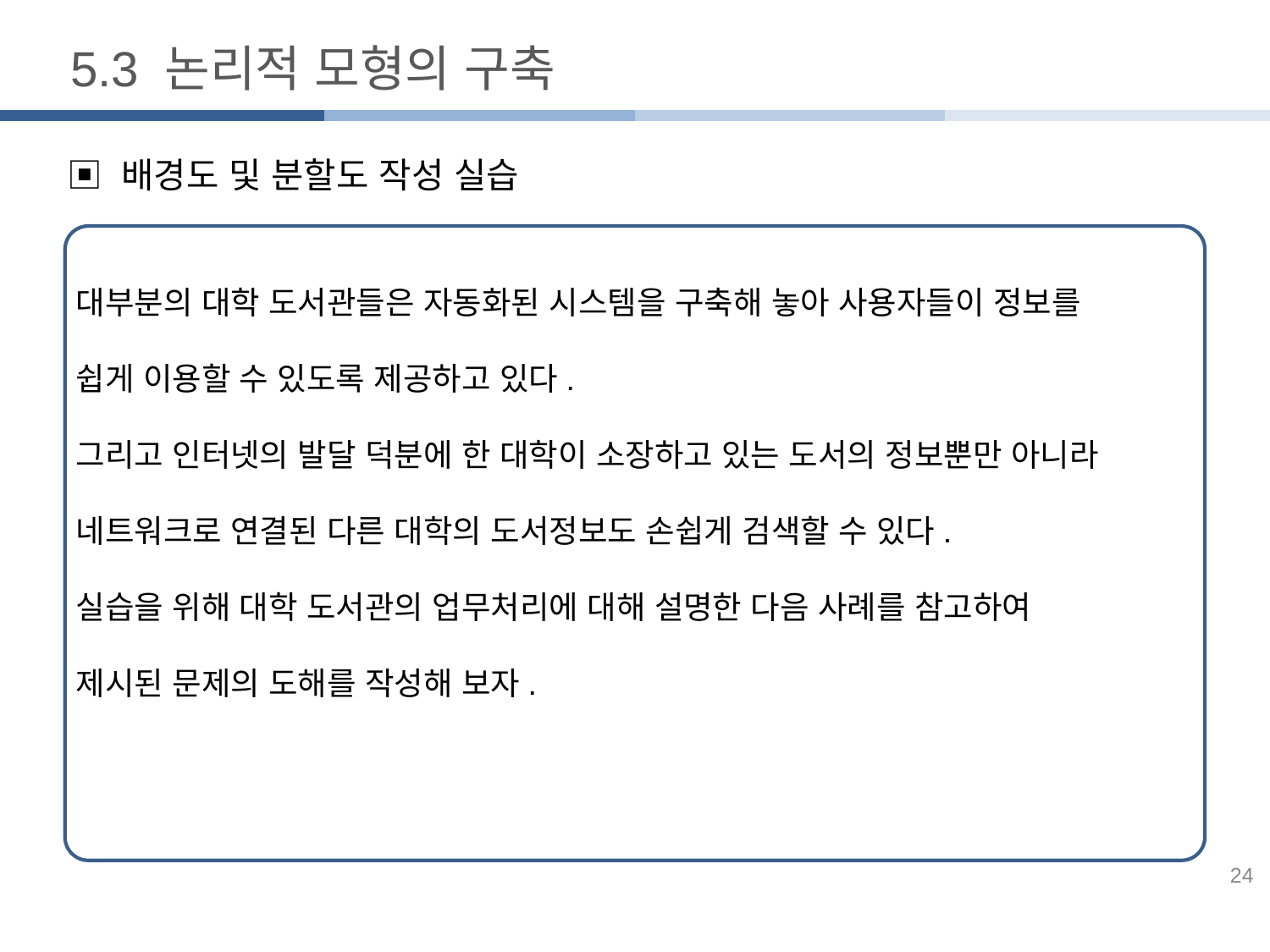

5.3 논리적 모형의 구축
▣ 배경도 및 분할도 작성 실습

대부분의 대학 도서관들은 자동화된 시스템을 구축해 놓아 사용자들이 정보를
쉽게 이용할 수 있도록 제공하고 있다.
그리고 인터넷의 발달 덕분에 한 대학이 소장하고 있는 도서의 정보뿐만 아니라 네트워크로 연결된 다른 대학의 도서정보도 손쉽게 검색할 수 있다.
실습을 위해 대학 도서관의 업무처리에 대해 설명한 다음 사례를 참고하여
제시된 문제의 도해를 작성해 보자.

24